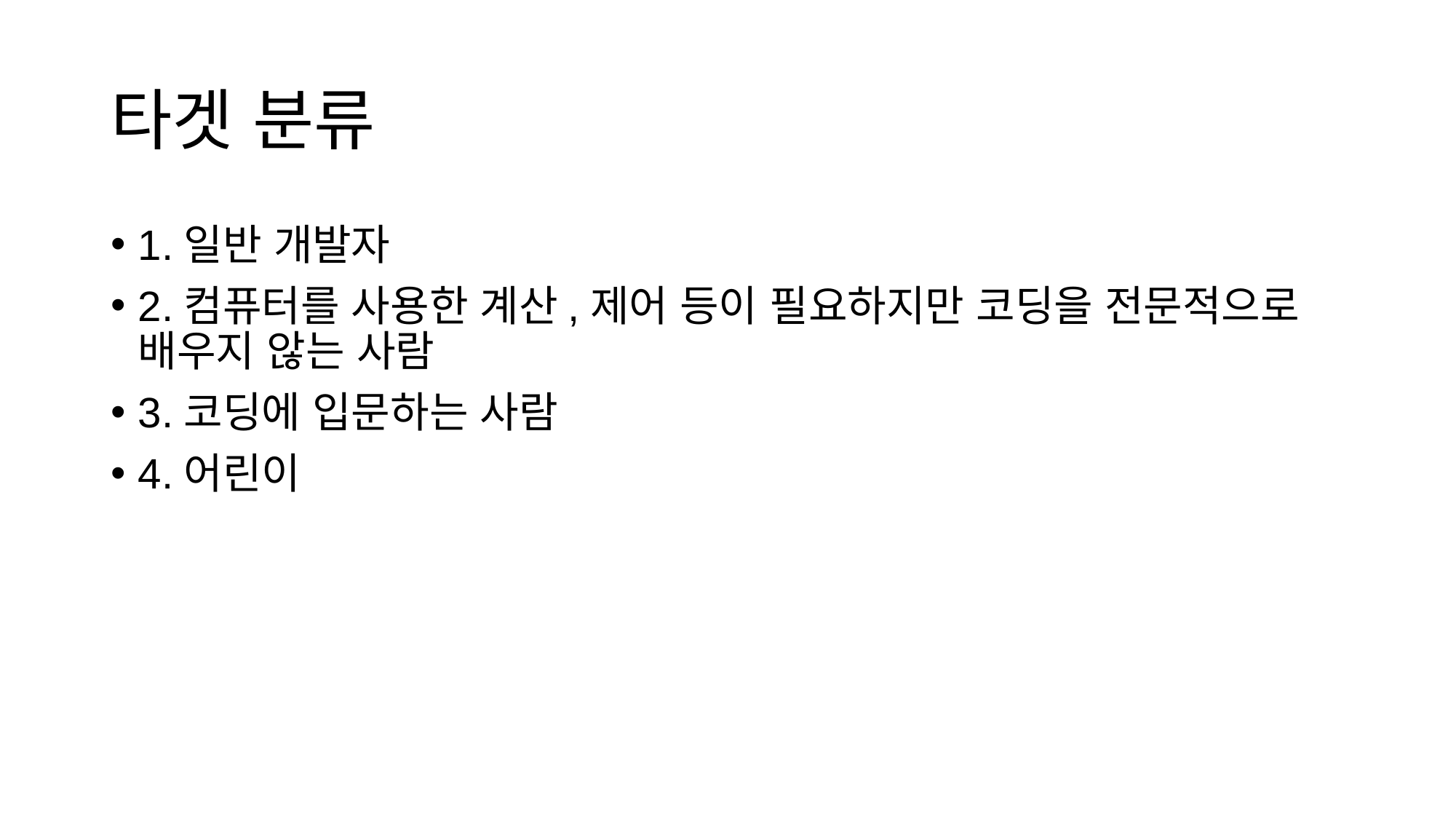

# 타겟 분류
1.일반 개발자
2.컴퓨터를 사용한 계산,제어 등이 필요하지만 코딩을 전문적으로 배우지 않는 사람
3.코딩에 입문하는 사람
4.어린이